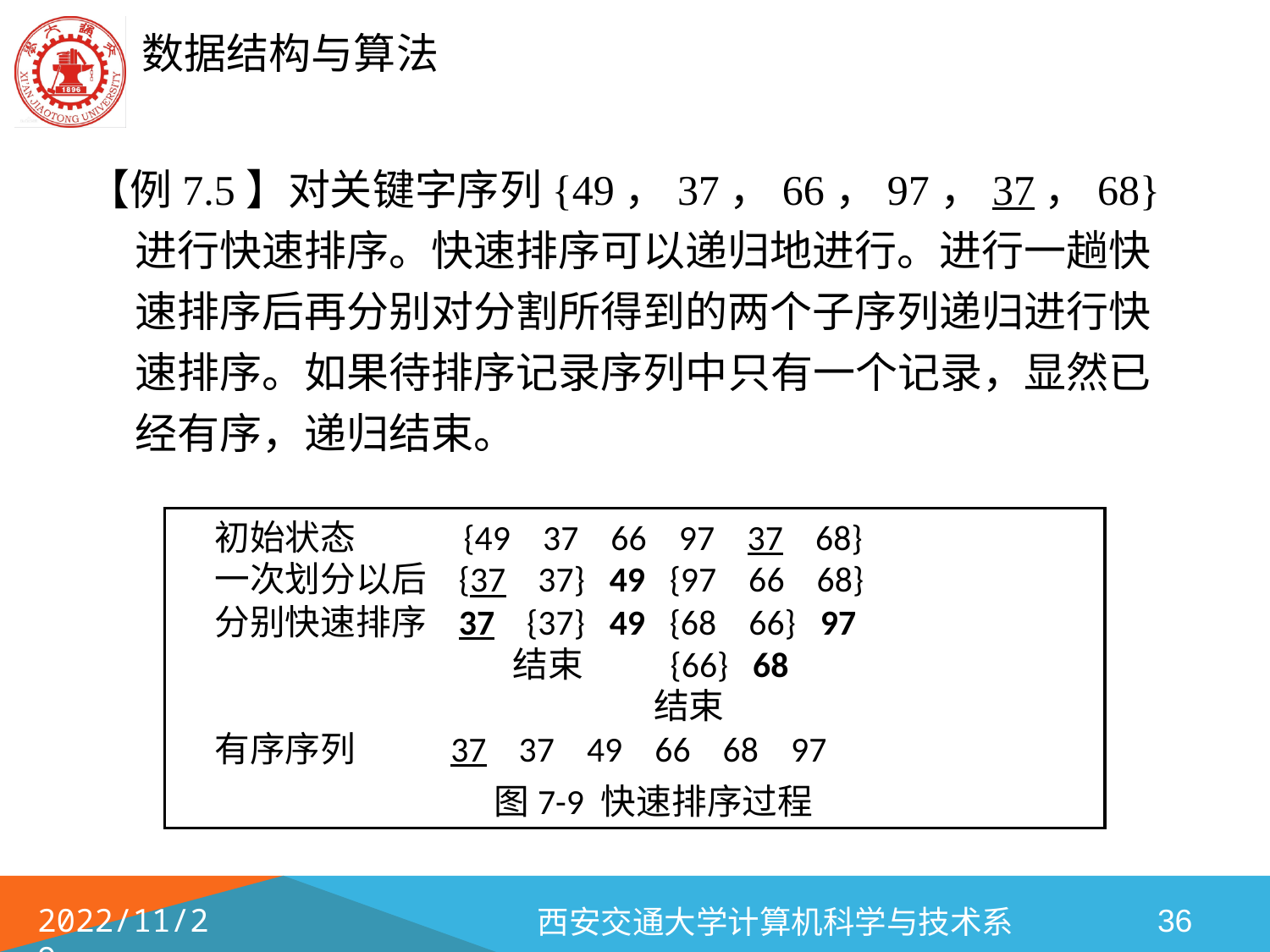

【例7.5】对关键字序列{49，37，66，97，37，68}进行快速排序。快速排序可以递归地进行。进行一趟快速排序后再分别对分割所得到的两个子序列递归进行快速排序。如果待排序记录序列中只有一个记录，显然已经有序，递归结束。
初始状态	   {49    37    66    97    37    68}
一次划分以后   {37    37}   49   {97    66    68}
分别快速排序   37    {37}   49   {68    66}   97
                                     结束          {66}   68
                                                       结束
有序序列           37    37    49    66    68    97
图7-9 快速排序过程